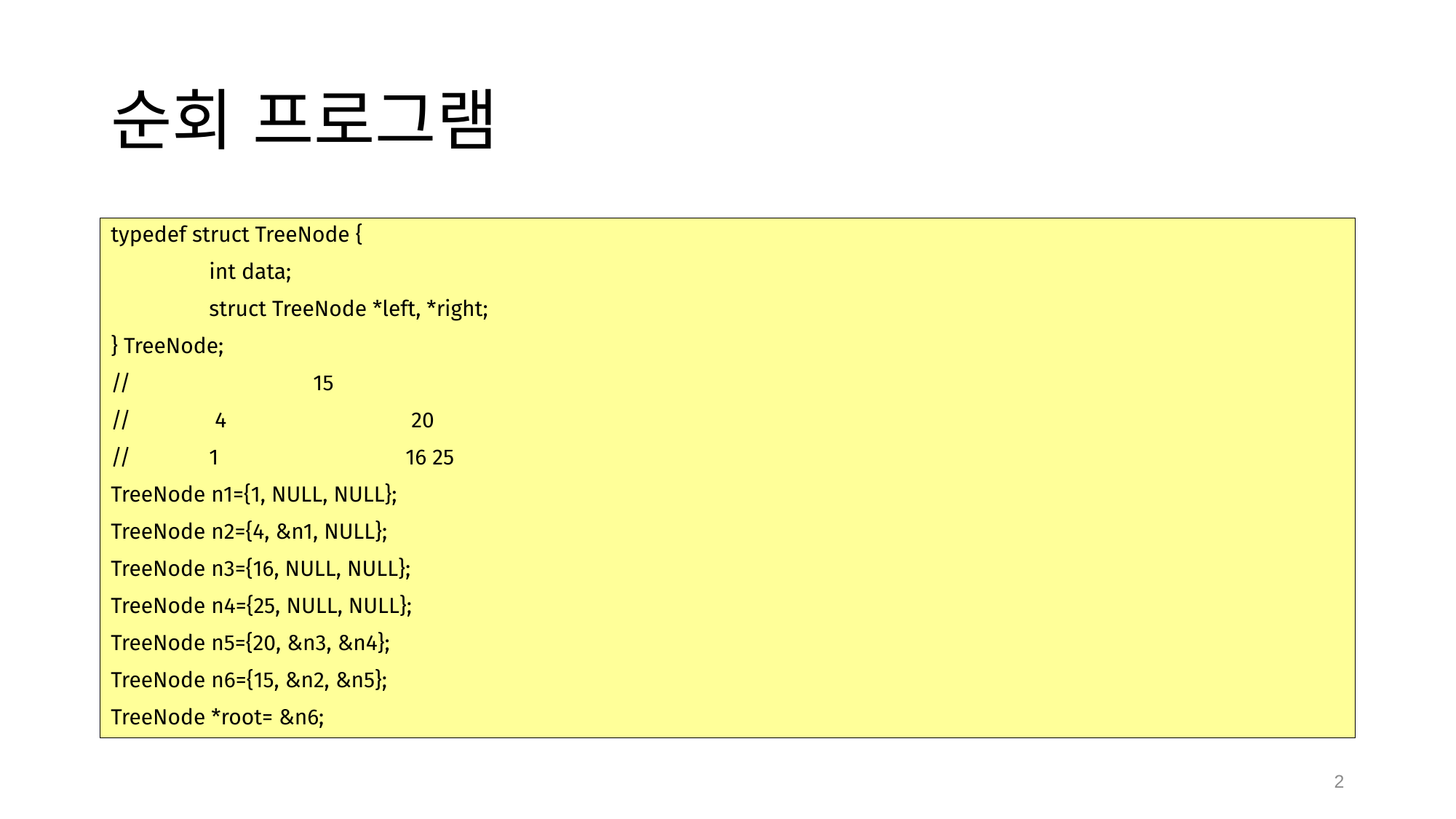

# 순회 프로그램
typedef struct TreeNode {
	int data;
	struct TreeNode *left, *right;
} TreeNode;
//		 15
//	 4		 20
// 	1	 	16 25
TreeNode n1={1, NULL, NULL};
TreeNode n2={4, &n1, NULL};
TreeNode n3={16, NULL, NULL};
TreeNode n4={25, NULL, NULL};
TreeNode n5={20, &n3, &n4};
TreeNode n6={15, &n2, &n5};
TreeNode *root= &n6;
2